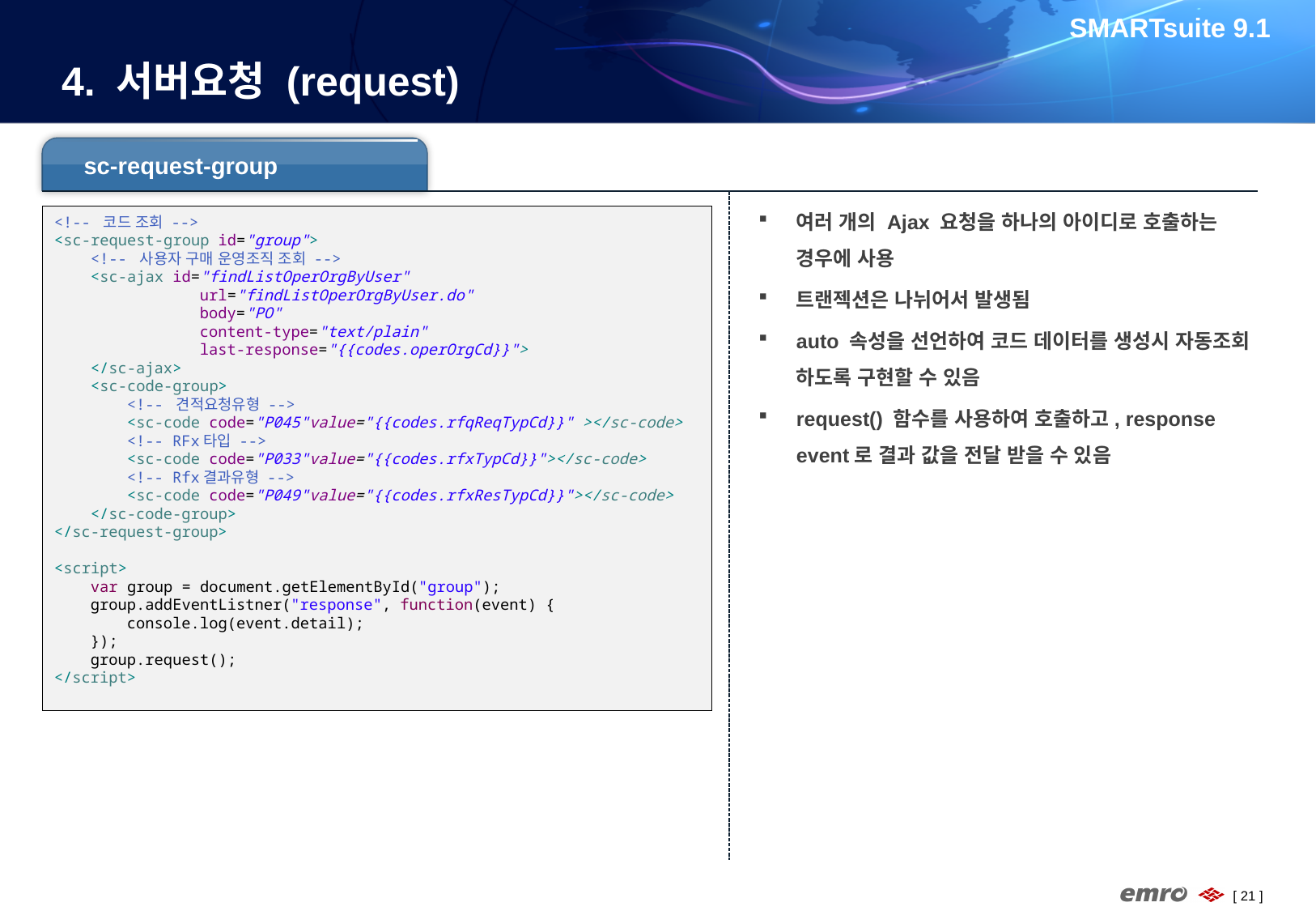

SMARTsuite 9.1
# 4. 서버요청 (request)

sc-request-group
여러 개의 Ajax 요청을 하나의 아이디로 호출하는 경우에 사용
트랜젝션은 나뉘어서 발생됨
auto 속성을 선언하여 코드 데이터를 생성시 자동조회 하도록 구현할 수 있음
request() 함수를 사용하여 호출하고, response event로 결과 값을 전달 받을 수 있음
<!-- 코드 조회 -->
<sc-request-group id="group">
    <!-- 사용자 구매 운영조직 조회 -->
    <sc-ajax id="findListOperOrgByUser"
                url="findListOperOrgByUser.do"
                body="PO"
                content-type="text/plain"
                last-response="{{codes.operOrgCd}}">
    </sc-ajax>
    <sc-code-group>
        <!-- 견적요청유형 -->
        <sc-code code="P045"value="{{codes.rfqReqTypCd}}" ></sc-code>
        <!-- RFx타입 -->
        <sc-code code="P033"value="{{codes.rfxTypCd}}"></sc-code>
        <!-- Rfx결과유형 -->
        <sc-code code="P049"value="{{codes.rfxResTypCd}}"></sc-code>
    </sc-code-group>
</sc-request-group>

<script>
    var group = document.getElementById("group");
    group.addEventListner("response", function(event) {
        console.log(event.detail);
    });
    group.request();
</script>